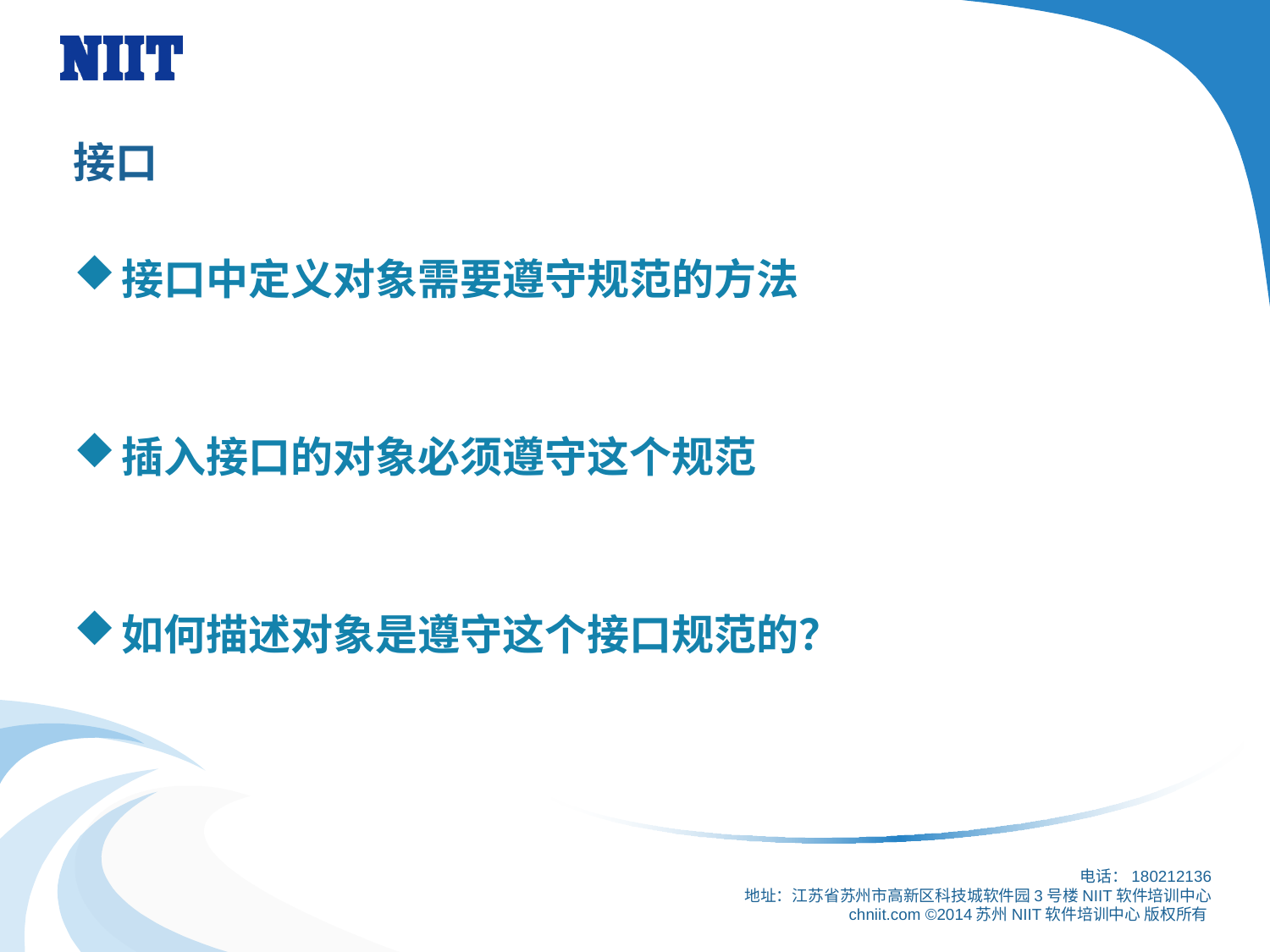

# 接口
接口中定义对象需要遵守规范的方法

插入接口的对象必须遵守这个规范

如何描述对象是遵守这个接口规范的？